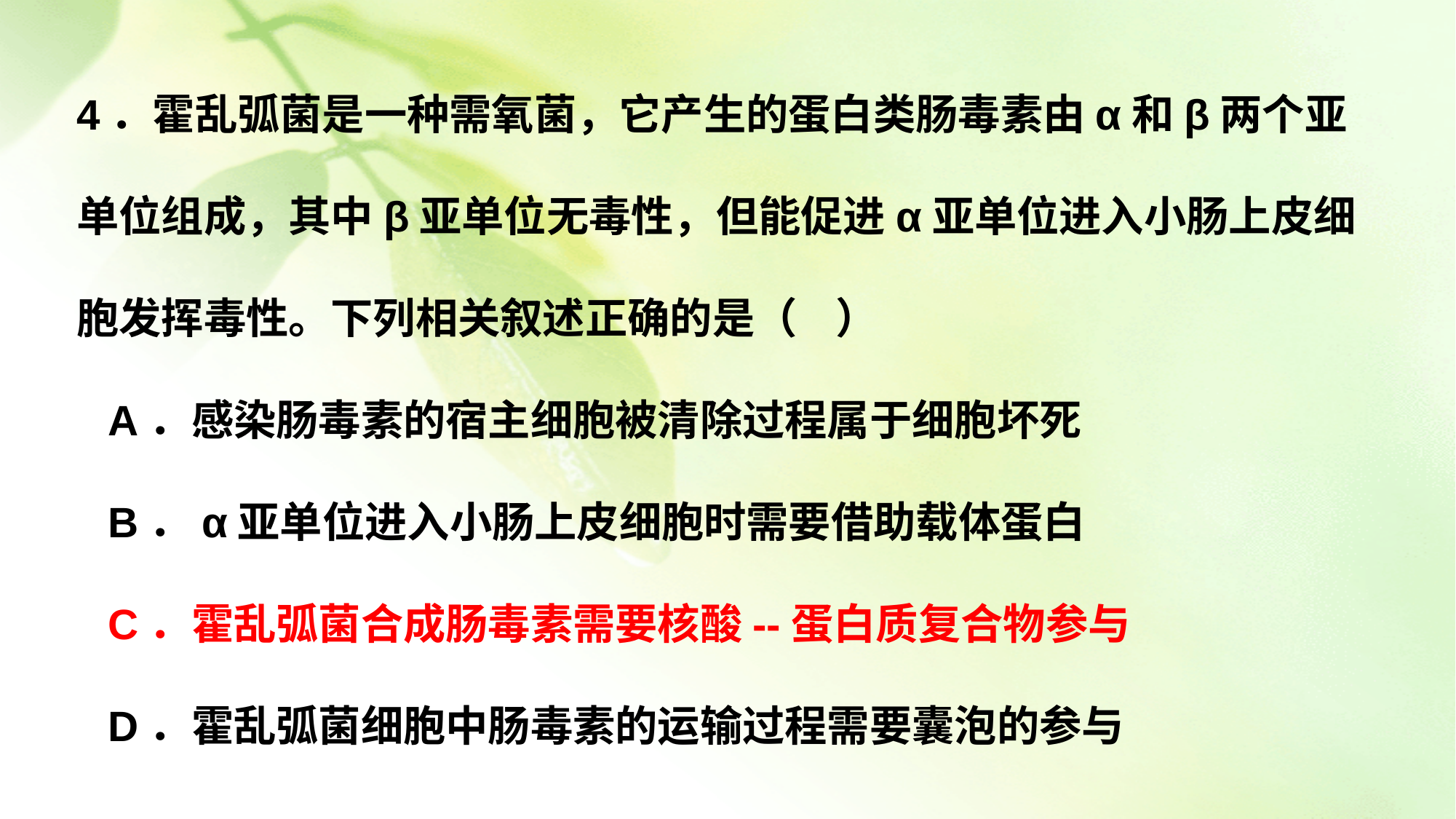

4．霍乱弧菌是一种需氧菌，它产生的蛋白类肠毒素由α和β两个亚单位组成，其中β亚单位无毒性，但能促进α亚单位进入小肠上皮细胞发挥毒性。下列相关叙述正确的是（    ）
A．感染肠毒素的宿主细胞被清除过程属于细胞坏死
B．α亚单位进入小肠上皮细胞时需要借助载体蛋白
C．霍乱弧菌合成肠毒素需要核酸--蛋白质复合物参与
D．霍乱弧菌细胞中肠毒素的运输过程需要囊泡的参与